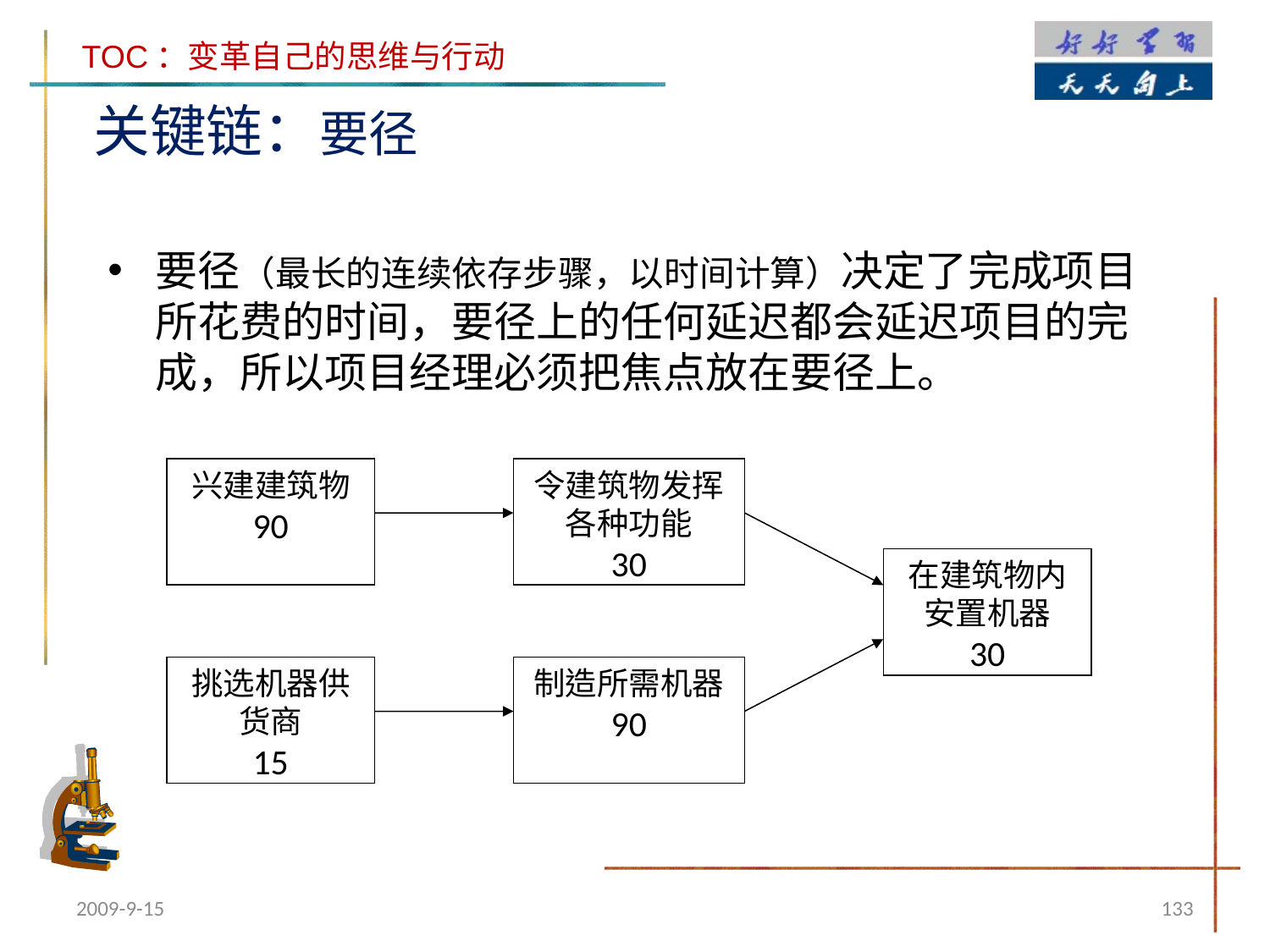

关键链：要径
要径（最长的连续依存步骤，以时间计算）决定了完成项目所花费的时间，要径上的任何延迟都会延迟项目的完成，所以项目经理必须把焦点放在要径上。
兴建建筑物
90
令建筑物发挥各种功能
30

在建筑物内安置机器
30

挑选机器供货商
15
制造所需机器
90

2009-9-15
133